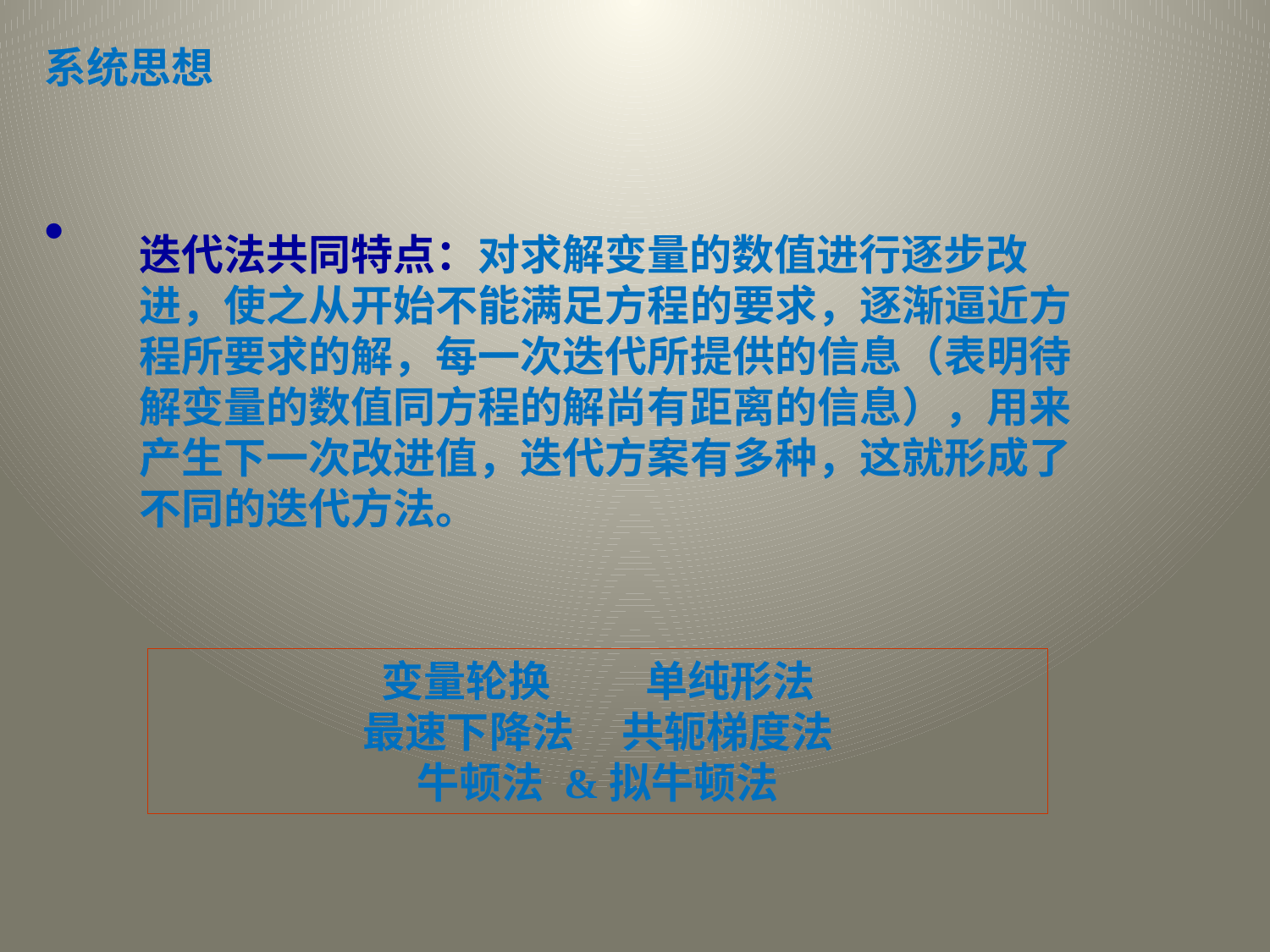

系统思想

迭代法共同特点：对求解变量的数值进行逐步改进，使之从开始不能满足方程的要求，逐渐逼近方程所要求的解，每一次迭代所提供的信息（表明待解变量的数值同方程的解尚有距离的信息），用来产生下一次改进值，迭代方案有多种，这就形成了不同的迭代方法。
变量轮换          单纯形法
最速下降法     共轭梯度法
牛顿法 &拟牛顿法